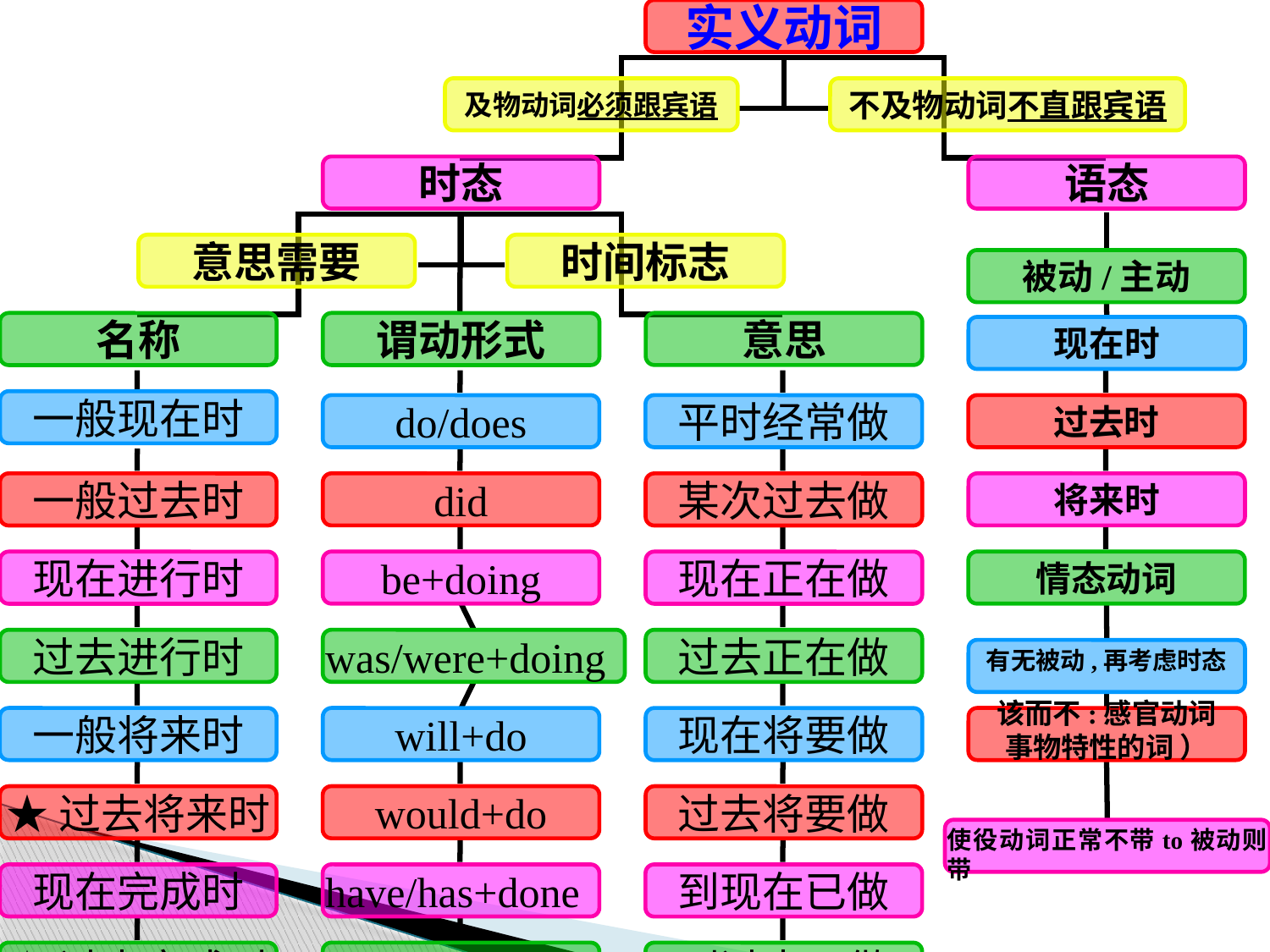

实义动词
及物动词必须跟宾语
不及物动词不直跟宾语
时态
语态
意思需要
时间标志
被动/主动
名称
谓动形式
意思

现在时

一般现在时
do/does
平时经常做

过去时

一般过去时
did
某次过去做

将来时

现在进行时
be+doing
现在正在做

情态动词

过去进行时
was/were+doing
过去正在做

有无被动,再考虑时态

一般将来时
will+do
现在将要做

该而不:感官动词
事物特性的词 ）

★过去将来时
would+do
过去将要做

使役动词正常不带to被动则带

现在完成时
have/has+done
到现在已做
★过去完成时
had+done
到过去已做